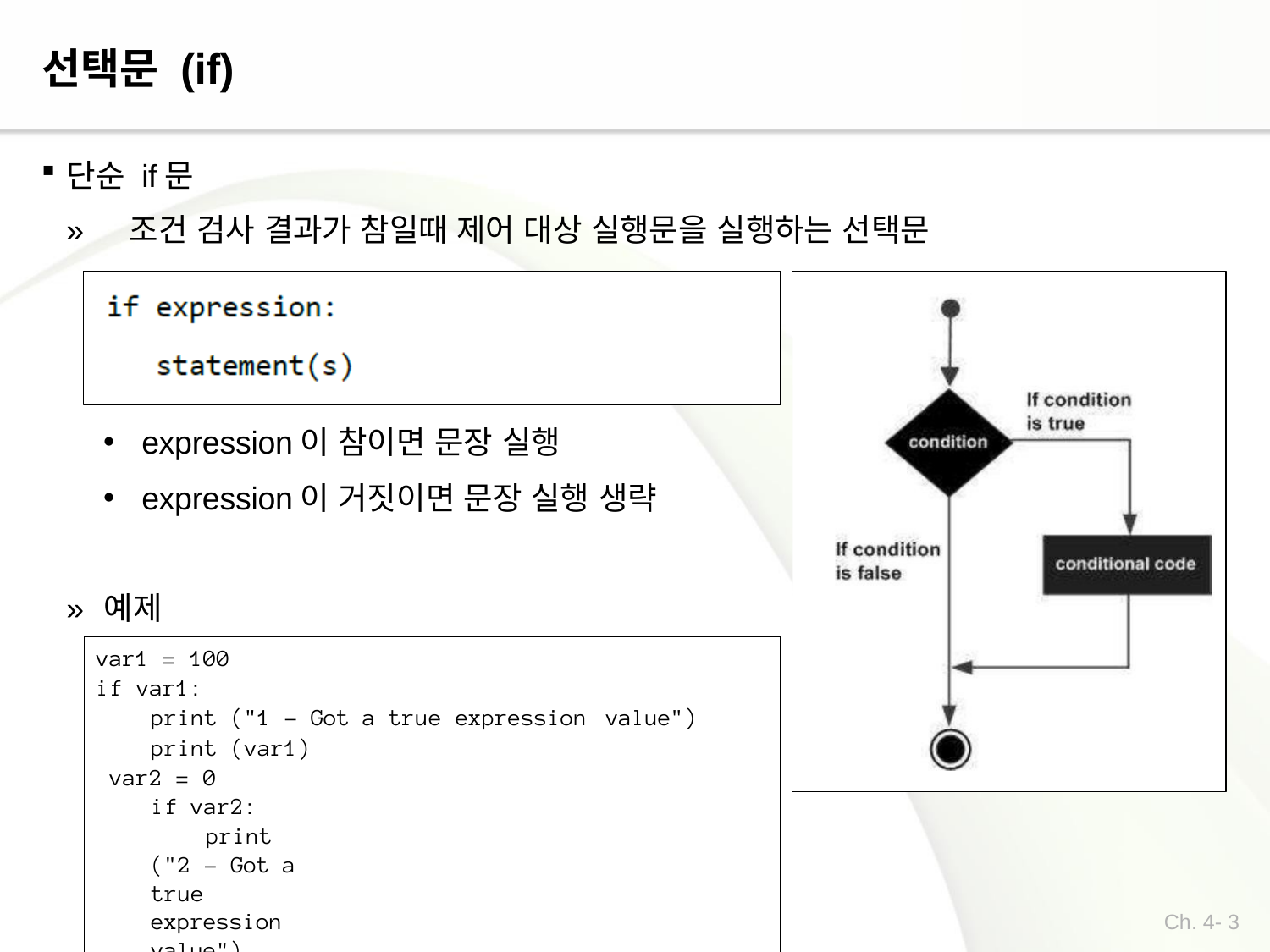

# 선택문 (if)
단순 if문
»	조건 검사 결과가 참일때 제어 대상 실행문을 실행하는 선택문

expression이 참이면 문장 실행
expression이 거짓이면 문장 실행 생략

»	예제
var1 = 100
if var1:
print ("1 - Got a true expression value")
print (var1)  var2 = 0
if var2:
print ("2 - Got a true expression value")
print (var2)
print ("Good bye!")
Ch. 4- 3